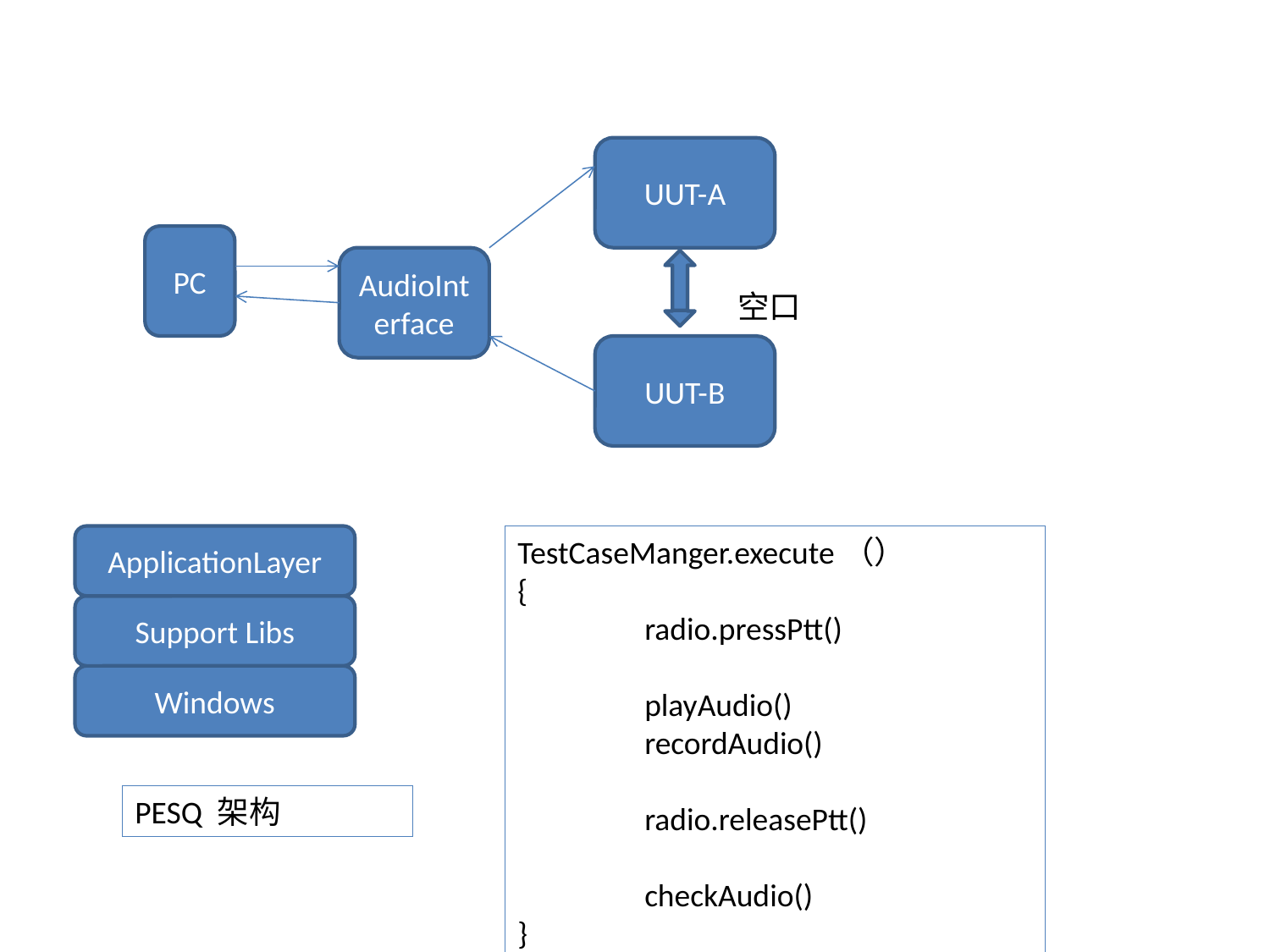

UUT-A
PC
AudioInterface

空口
UUT-B
ApplicationLayer
TestCaseManger.execute（）
{
	radio.pressPtt()

	playAudio()
    	recordAudio()

	radio.releasePtt()

	checkAudio()
}
Support Libs
Windows
PESQ 架构